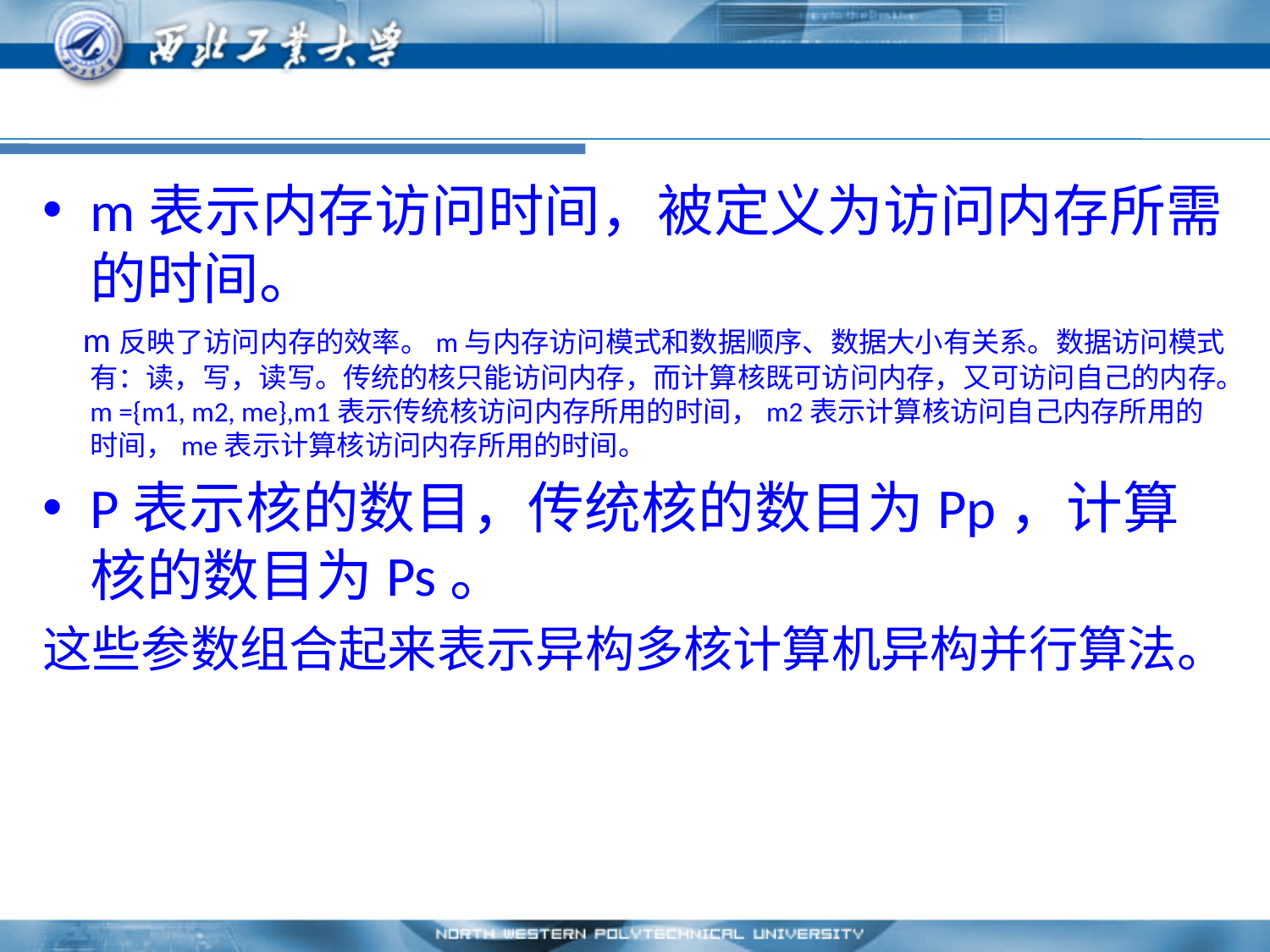

#
m表示内存访问时间，被定义为访问内存所需的时间。
     m反映了访问内存的效率。m与内存访问模式和数据顺序、数据大小有关系。数据访问模式有：读，写，读写。传统的核只能访问内存，而计算核既可访问内存，又可访问自己的内存。m ={m1, m2, me},m1表示传统核访问内存所用的时间，m2表示计算核访问自己内存所用的时间，me表示计算核访问内存所用的时间。
P表示核的数目，传统核的数目为Pp，计算核的数目为Ps。
这些参数组合起来表示异构多核计算机异构并行算法。